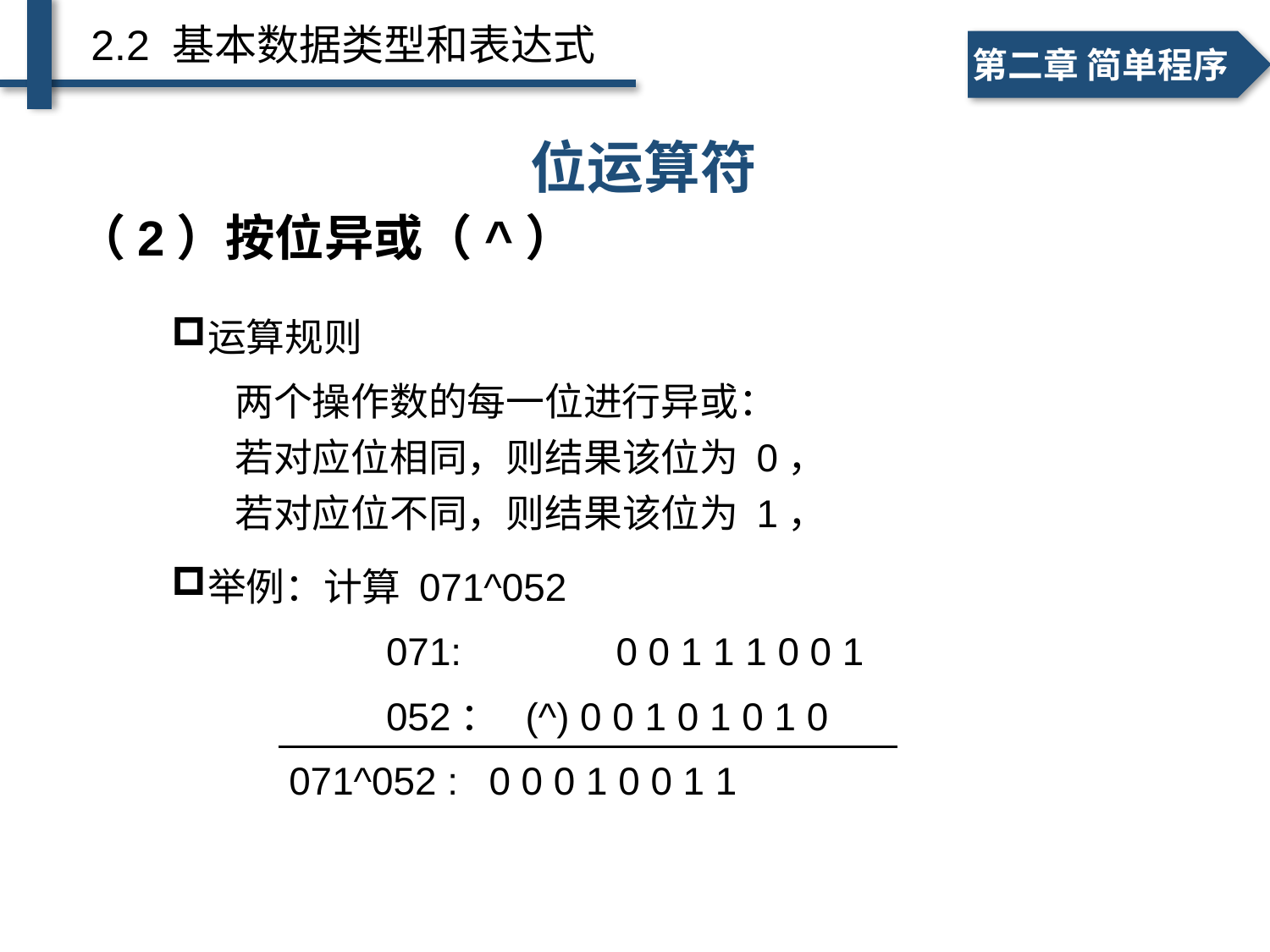

2.2 基本数据类型和表达式
一、个人简介
二、学术成绩

第二章 简单程序

# 位运算符
（2）按位异或（^）
运算规则
两个操作数的每一位进行异或：
若对应位相同，则结果该位为 0，
若对应位不同，则结果该位为 1，
举例：计算 071^052
              071:   	0 0 1 1 1 0 0 1
              052：  (^) 0 0 1 0 1 0 1 0
     071^052 : 	0 0 0 1 0 0 1 1
31